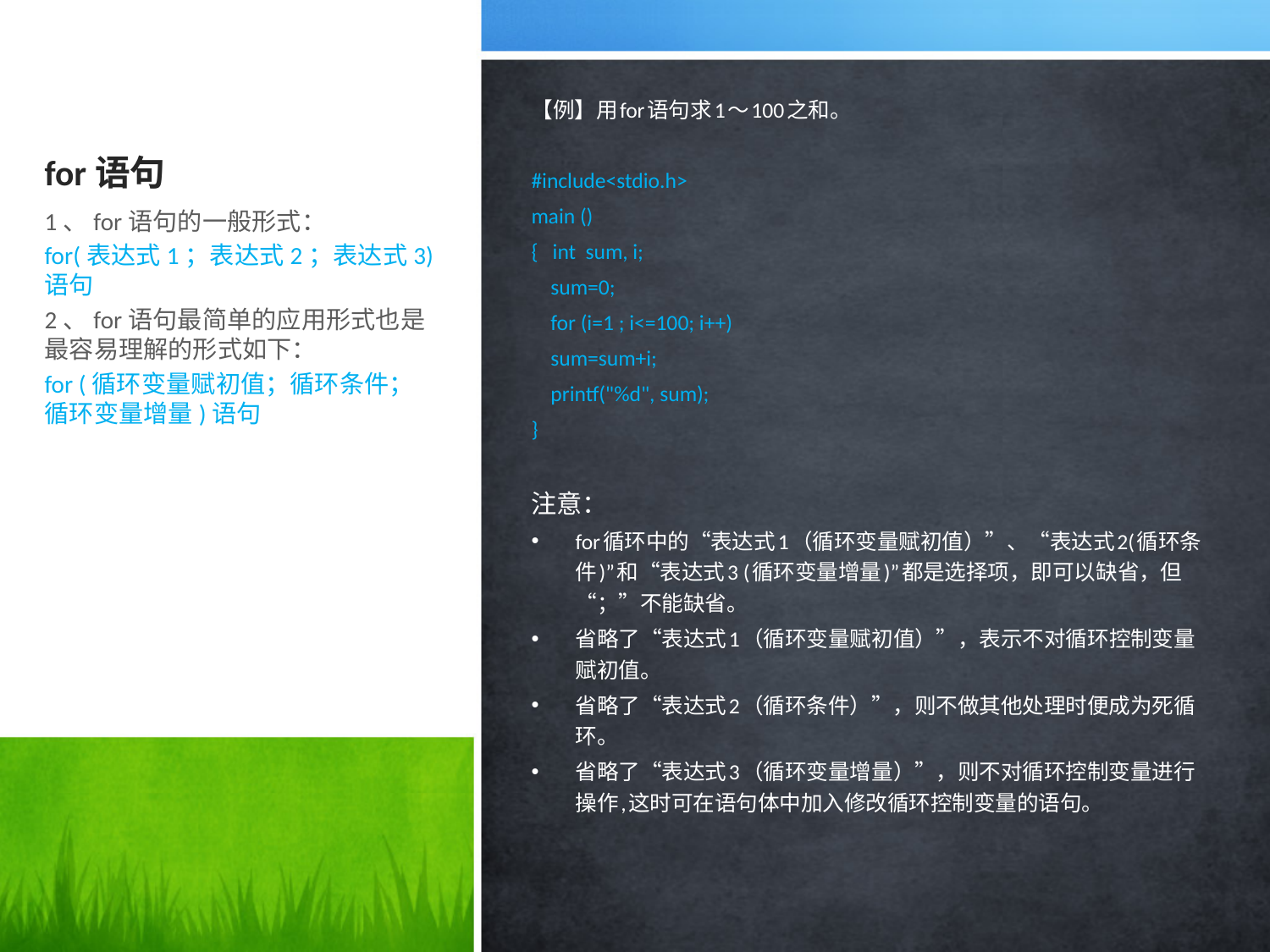

# for语句
【例】用for语句求1～100之和。

#include<stdio.h>
main ()
{   int  sum, i;
    sum=0;
    for (i=1 ; i<=100; i++)
    sum=sum+i;
    printf("%d", sum);
}

注意：
for循环中的“表达式1（循环变量赋初值）”、“表达式2(循环条件)”和“表达式3 (循环变量增量)”都是选择项，即可以缺省，但“；”不能缺省。
省略了“表达式1（循环变量赋初值）”，表示不对循环控制变量赋初值。
省略了“表达式2（循环条件）”，则不做其他处理时便成为死循环。
省略了“表达式3（循环变量增量）”，则不对循环控制变量进行操作,这时可在语句体中加入修改循环控制变量的语句。

1、for语句的一般形式：
for(表达式1；表达式2；表达式3) 语句
2、for语句最简单的应用形式也是最容易理解的形式如下：
for (循环变量赋初值；循环条件；循环变量增量)语句